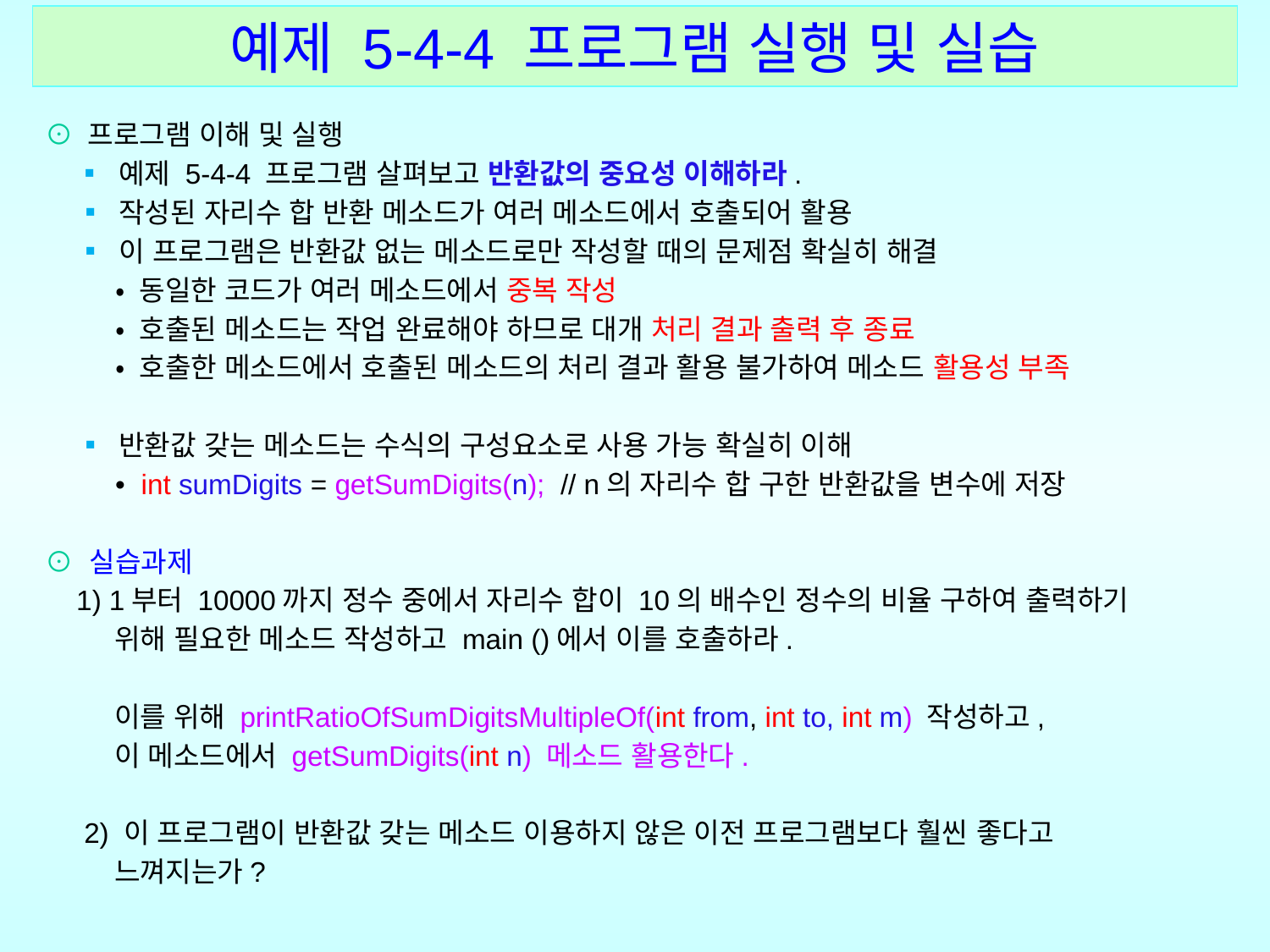

예제 5-4-4 프로그램 실행 및 실습
⊙ 프로그램 이해 및 실행
    ▪ 예제 5-4-4 프로그램 살펴보고 반환값의 중요성 이해하라.
    ▪ 작성된 자리수 합 반환 메소드가 여러 메소드에서 호출되어 활용
    ▪ 이 프로그램은 반환값 없는 메소드로만 작성할 때의 문제점 확실히 해결
         • 동일한 코드가 여러 메소드에서 중복 작성
         • 호출된 메소드는 작업 완료해야 하므로 대개 처리 결과 출력 후 종료
         • 호출한 메소드에서 호출된 메소드의 처리 결과 활용 불가하여 메소드 활용성 부족

    ▪ 반환값 갖는 메소드는 수식의 구성요소로 사용 가능 확실히 이해
         •  int sumDigits = getSumDigits(n);  // n의 자리수 합 구한 반환값을 변수에 저장

⊙ 실습과제
    1) 1부터 10000까지 정수 중에서 자리수 합이 10의 배수인 정수의 비율 구하여 출력하기
        위해 필요한 메소드 작성하고 main ()에서 이를 호출하라.

        이를 위해 printRatioOfSumDigitsMultipleOf(int from, int to, int m) 작성하고,
        이 메소드에서 getSumDigits(int n) 메소드 활용한다.

     2) 이 프로그램이 반환값 갖는 메소드 이용하지 않은 이전 프로그램보다 훨씬 좋다고
        느껴지는가?